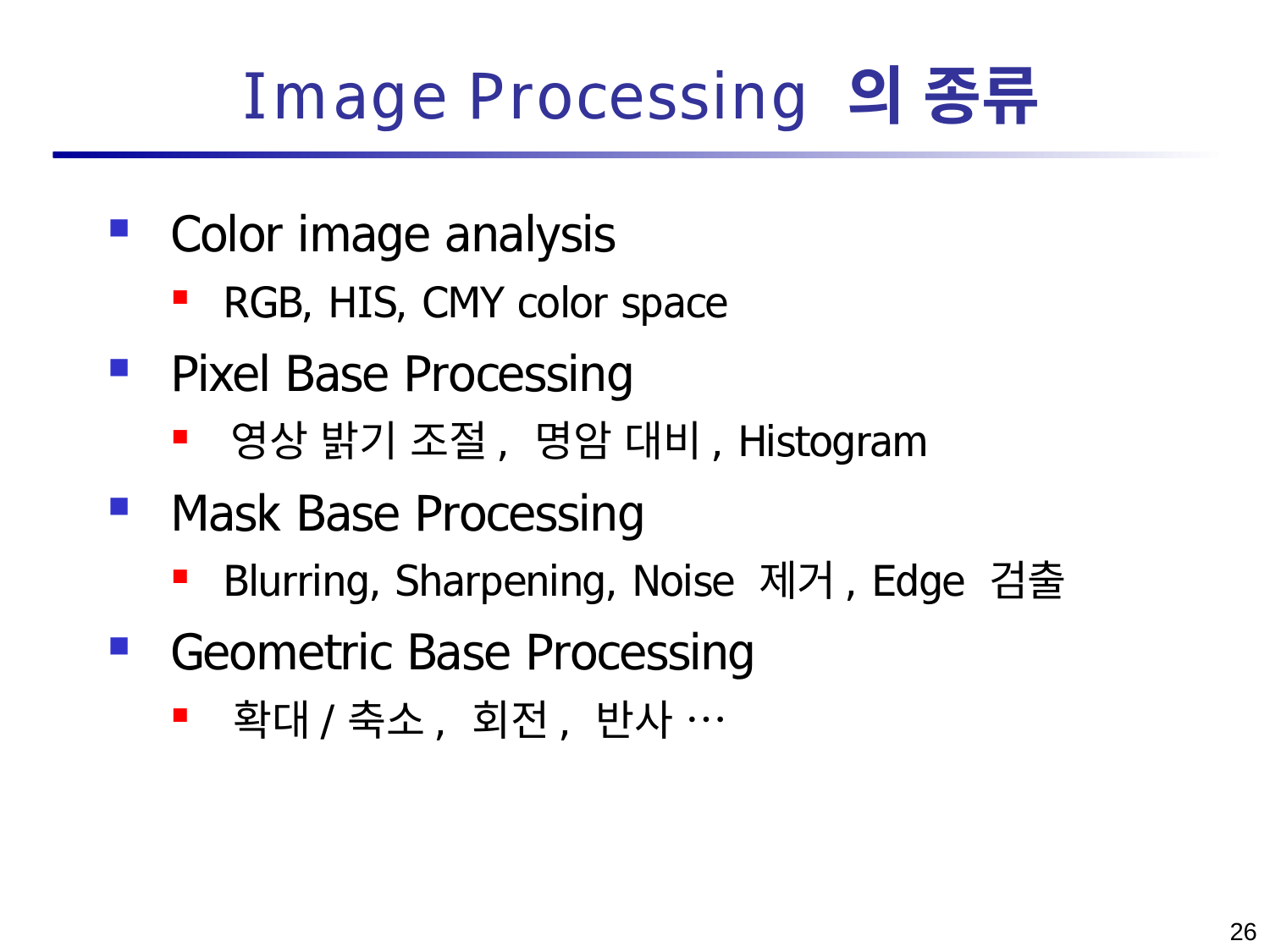

# Image Processing 의 종류
 Color image analysis
 RGB, HIS, CMY color space
 Pixel Base Processing
 영상 밝기 조절, 명암 대비, Histogram
 Mask Base Processing
 Blurring, Sharpening, Noise 제거, Edge 검출
 Geometric Base Processing
 확대/축소, 회전, 반사 …
26